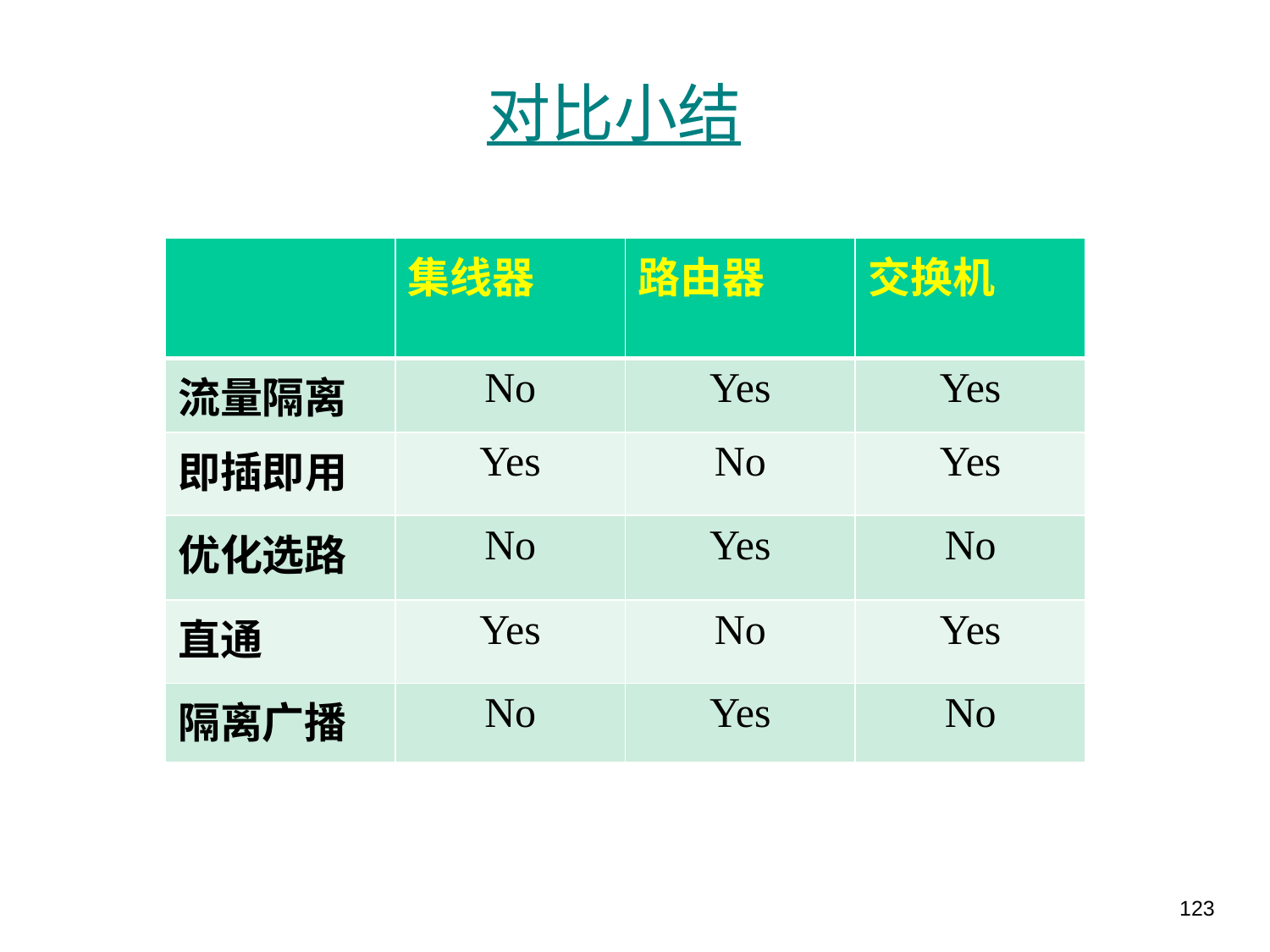

# 对比小结
|  | 集线器 | 路由器 | 交换机 |
| --- | --- | --- | --- |
| 流量隔离 | No | Yes | Yes |
| 即插即用 | Yes | No | Yes |
| 优化选路 | No | Yes | No |
| 直通 | Yes | No | Yes |
| 隔离广播 | No | Yes | No |
123